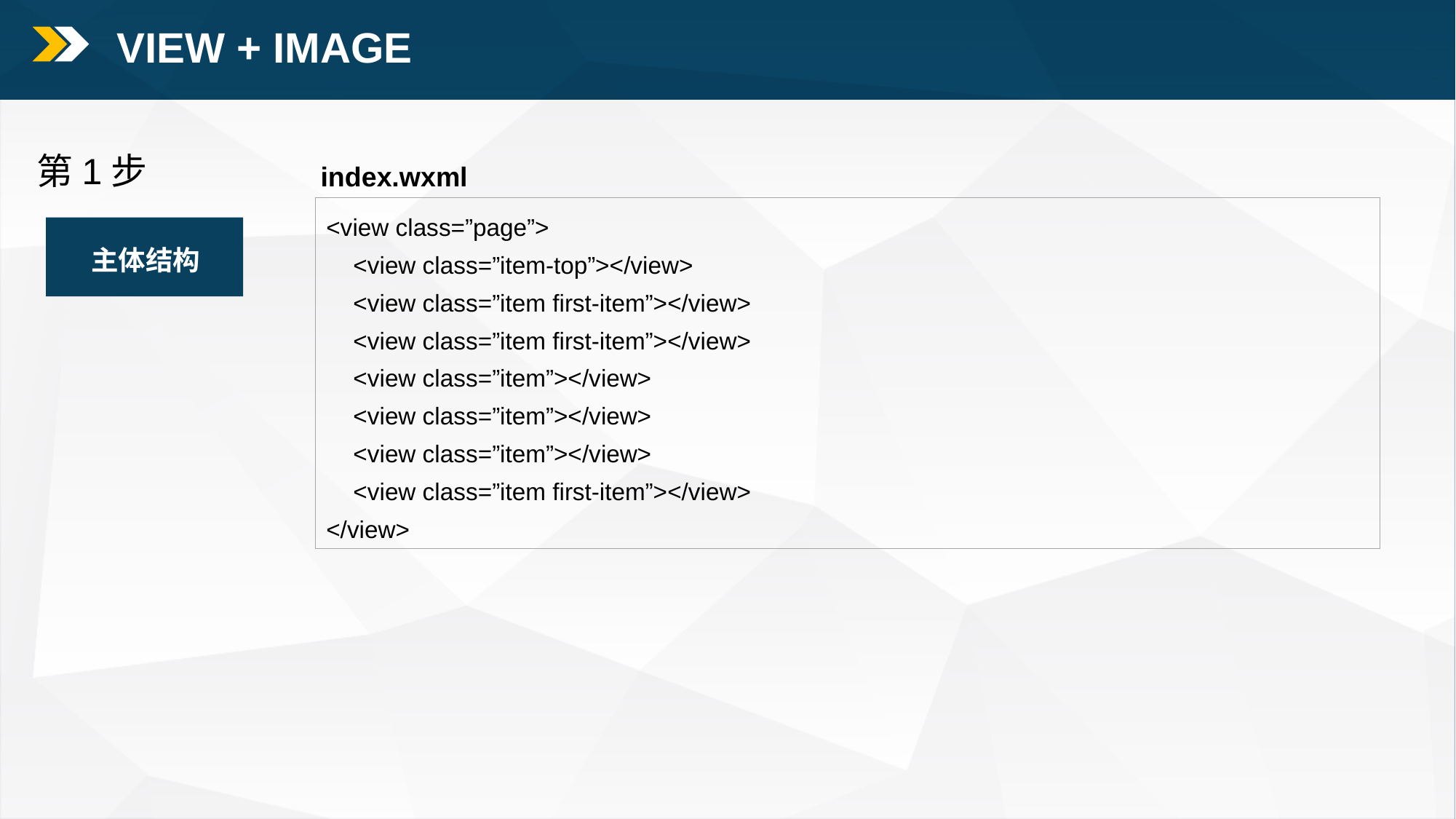

VIEW + IMAGE

第1步
index.wxml
<view class=”page”>
    <view class=”item-top”></view>
    <view class=”item first-item”></view>
    <view class=”item first-item”></view>
    <view class=”item”></view>
    <view class=”item”></view>
    <view class=”item”></view>
    <view class=”item first-item”></view>
</view>

主体结构